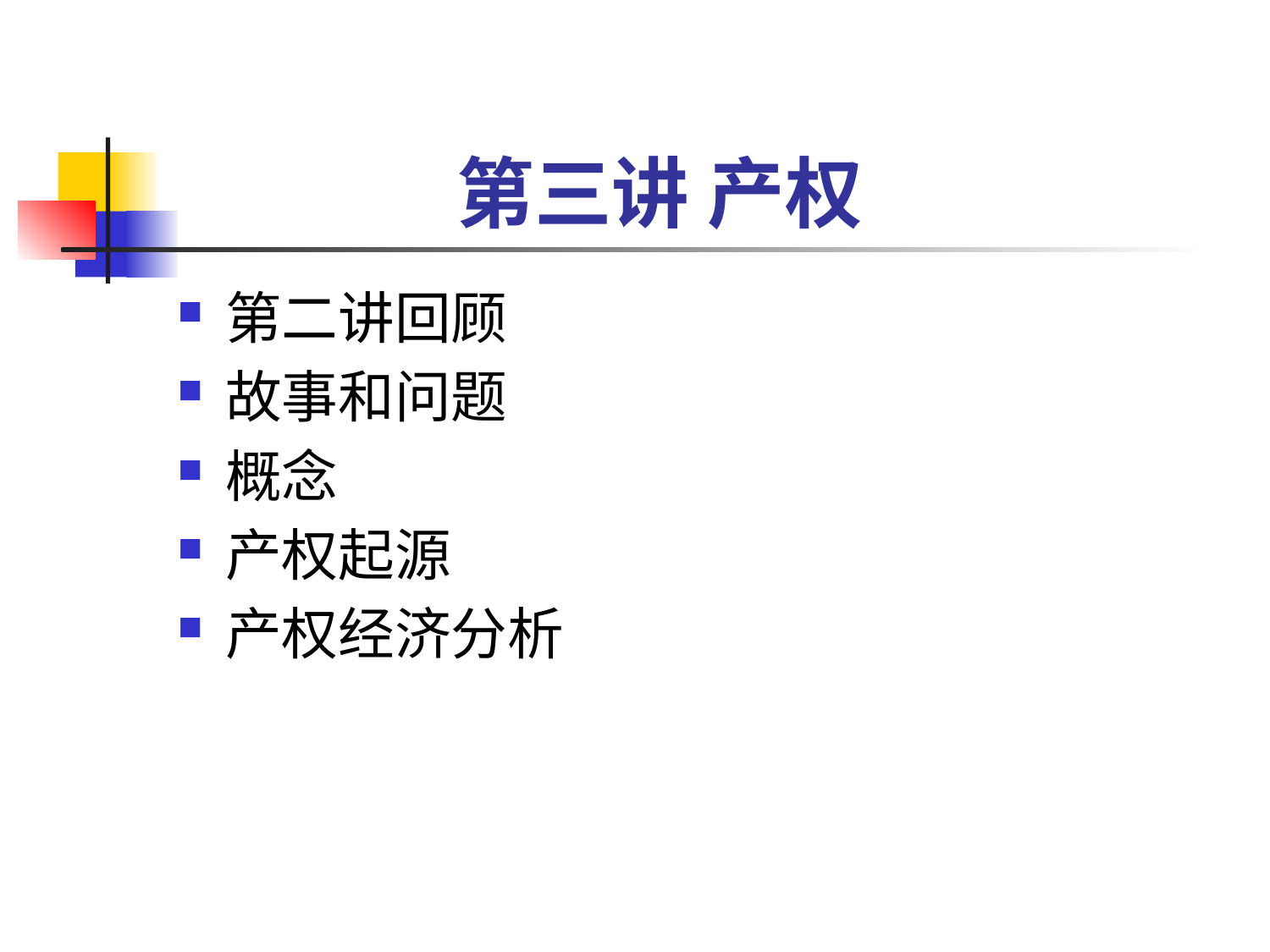

# 第三讲 产权
第二讲回顾
故事和问题
概念
产权起源
产权经济分析